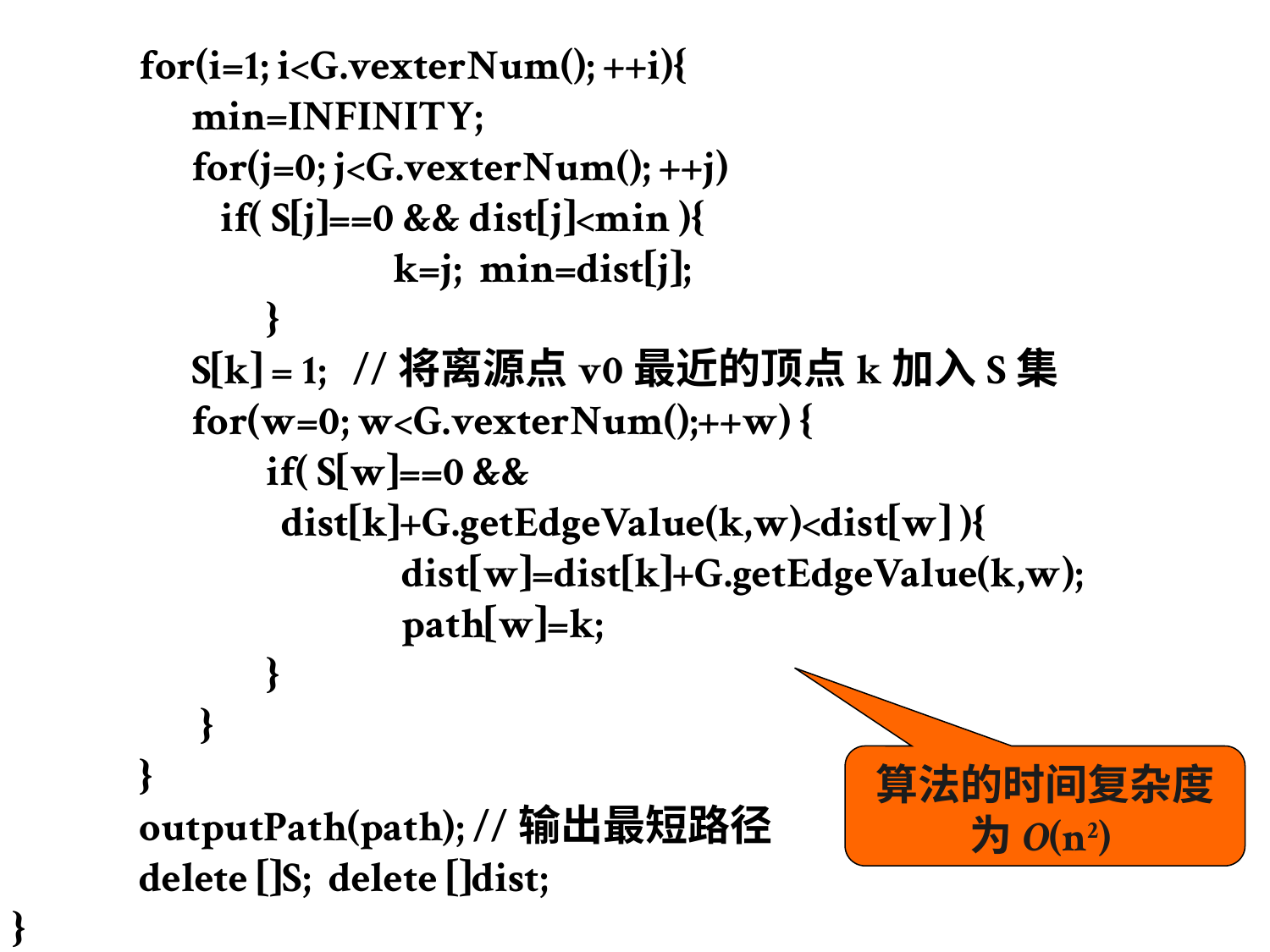

for(i=1; i<G.vexterNum(); ++i){
	      min=INFINITY;
	      for(j=0; j<G.vexterNum(); ++j)
                        if( S[j]==0 && dist[j]<min ){
			k=j;  min=dist[j];
		}
	      S[k] = 1;   //将离源点v0最近的顶点k加入S集
	      for(w=0; w<G.vexterNum();++w) {
	 	if( S[w]==0 &&
                               dist[k]+G.getEdgeValue(k,w)<dist[w] ){
 			 dist[w]=dist[k]+G.getEdgeValue(k,w);
			 path[w]=k;
		}
	       }
	}
	outputPath(path); //输出最短路径
	delete []S;  delete []dist;
}
算法的时间复杂度为O(n2)